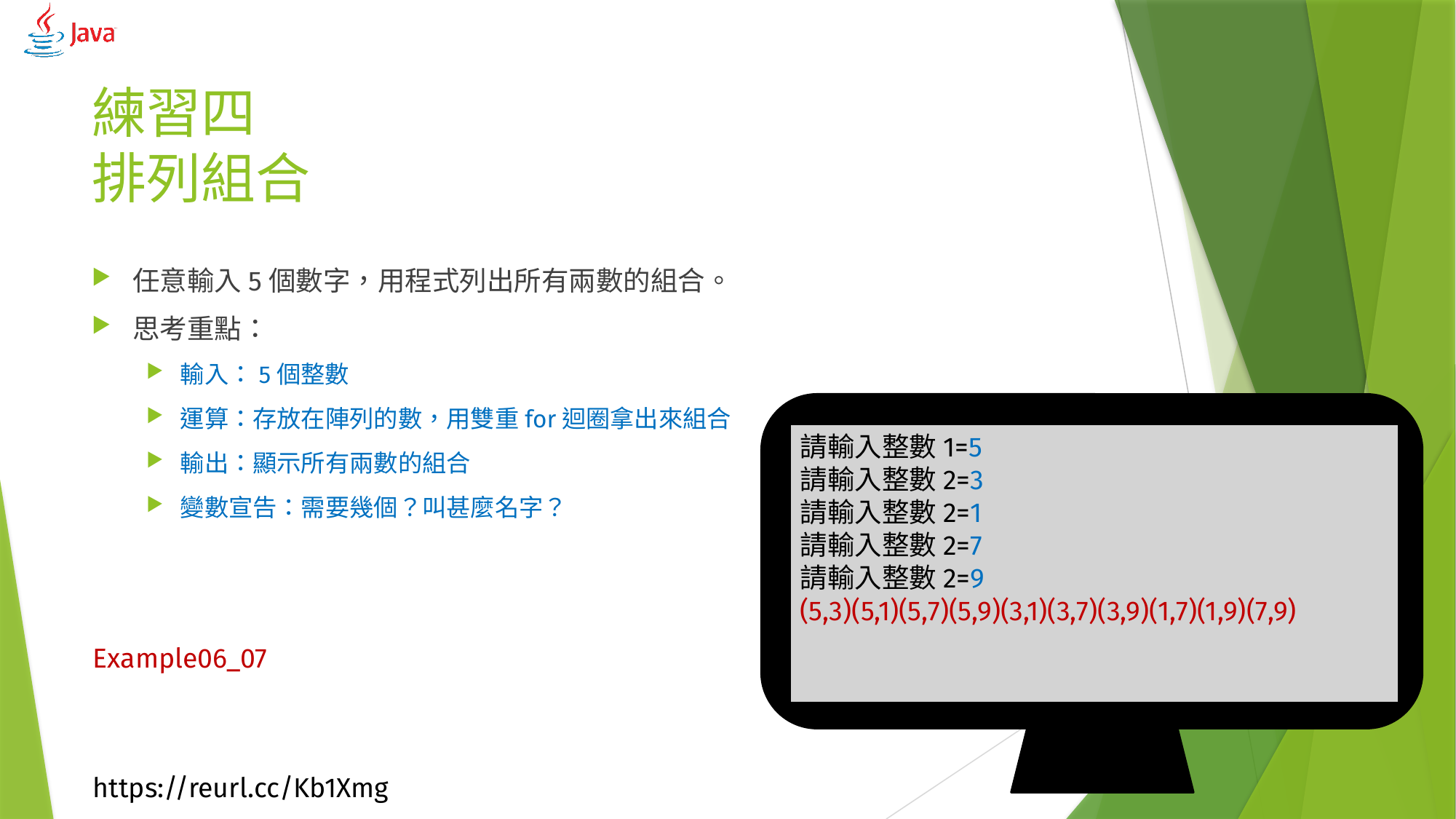

# 練習四 排列組合
任意輸入5個數字，用程式列出所有兩數的組合。
思考重點：
輸入：5個整數
運算：存放在陣列的數，用雙重for迴圈拿出來組合
輸出：顯示所有兩數的組合
變數宣告：需要幾個？叫甚麼名字？

請輸入整數1=5
請輸入整數2=3
請輸入整數2=1
請輸入整數2=7
請輸入整數2=9
(5,3)(5,1)(5,7)(5,9)(3,1)(3,7)(3,9)(1,7)(1,9)(7,9)

Example06_07